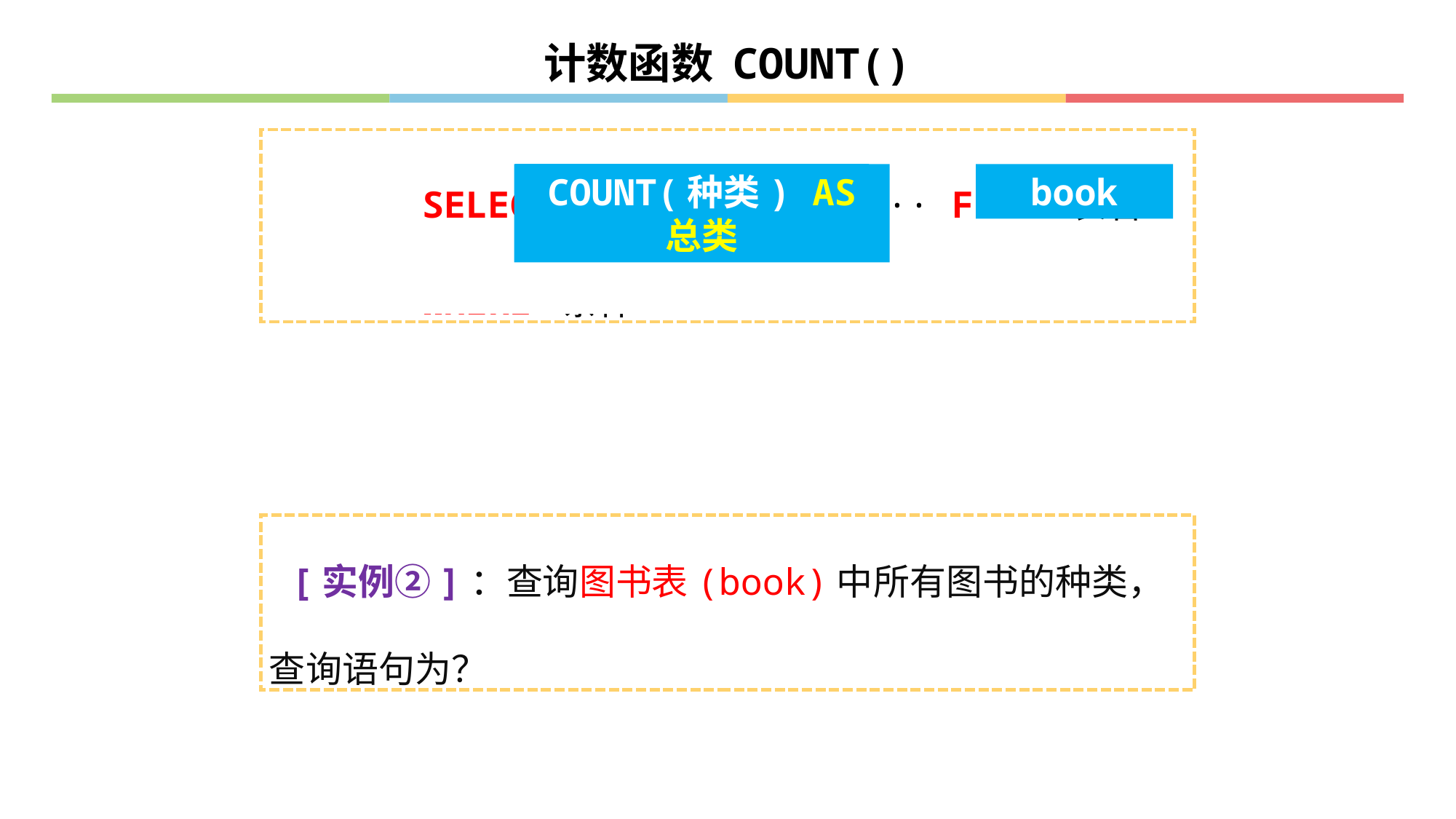

计数函数 COUNT()
       SELECT 字段1,字段2, ··· FROM 表名
       WHERE 条件
COUNT(种类) AS 总类
图书种类
对种类计数
book

 [实例②]：查询图书表(book)中所有图书的种类，查询语句为？